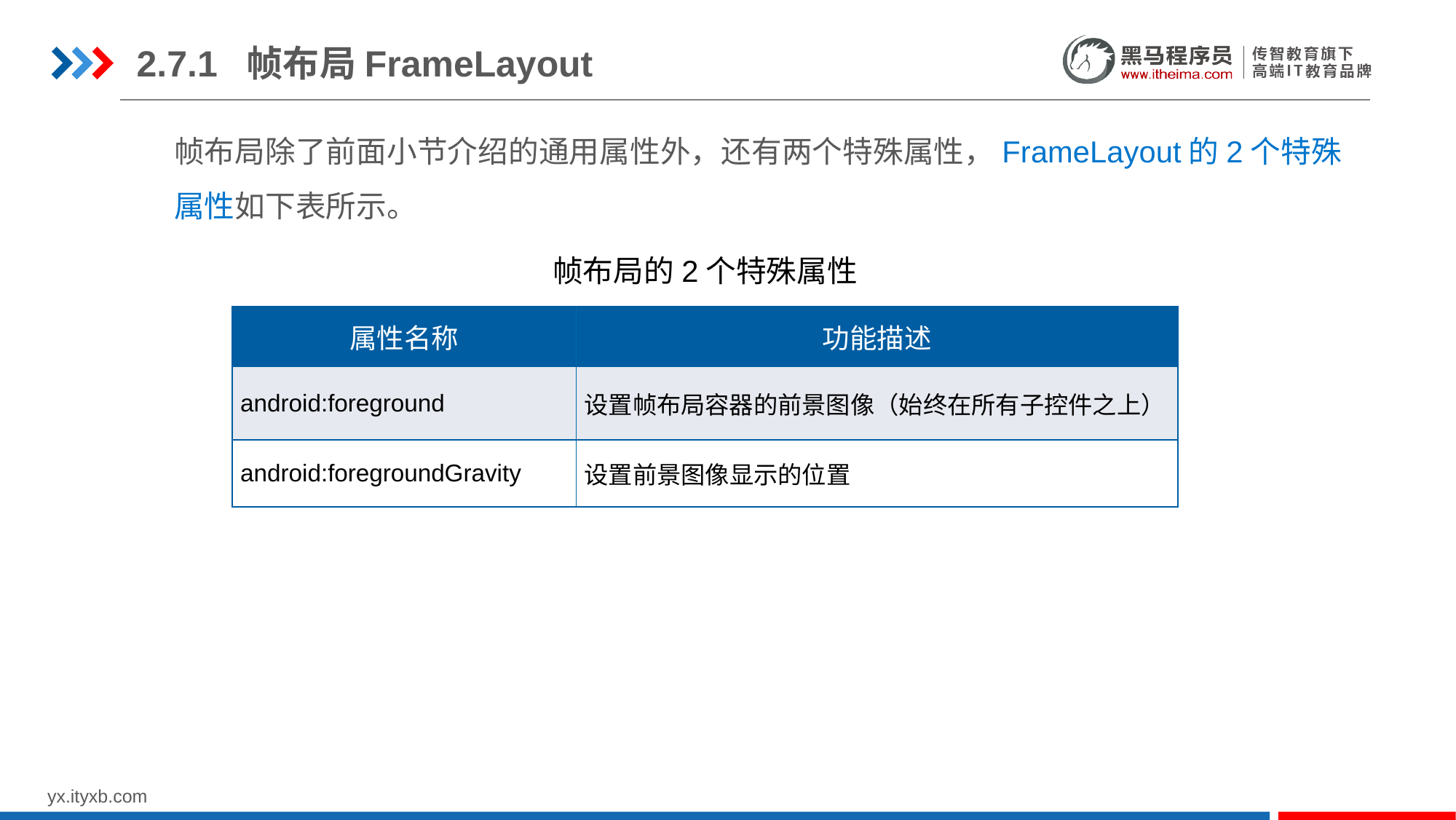

2.7.1  帧布局FrameLayout
帧布局除了前面小节介绍的通用属性外，还有两个特殊属性，FrameLayout的2个特殊属性如下表所示。
帧布局的2个特殊属性
| 属性名称 | 功能描述 |
| --- | --- |
| android:foreground | 设置帧布局容器的前景图像（始终在所有子控件之上） |
| android:foregroundGravity | 设置前景图像显示的位置 |